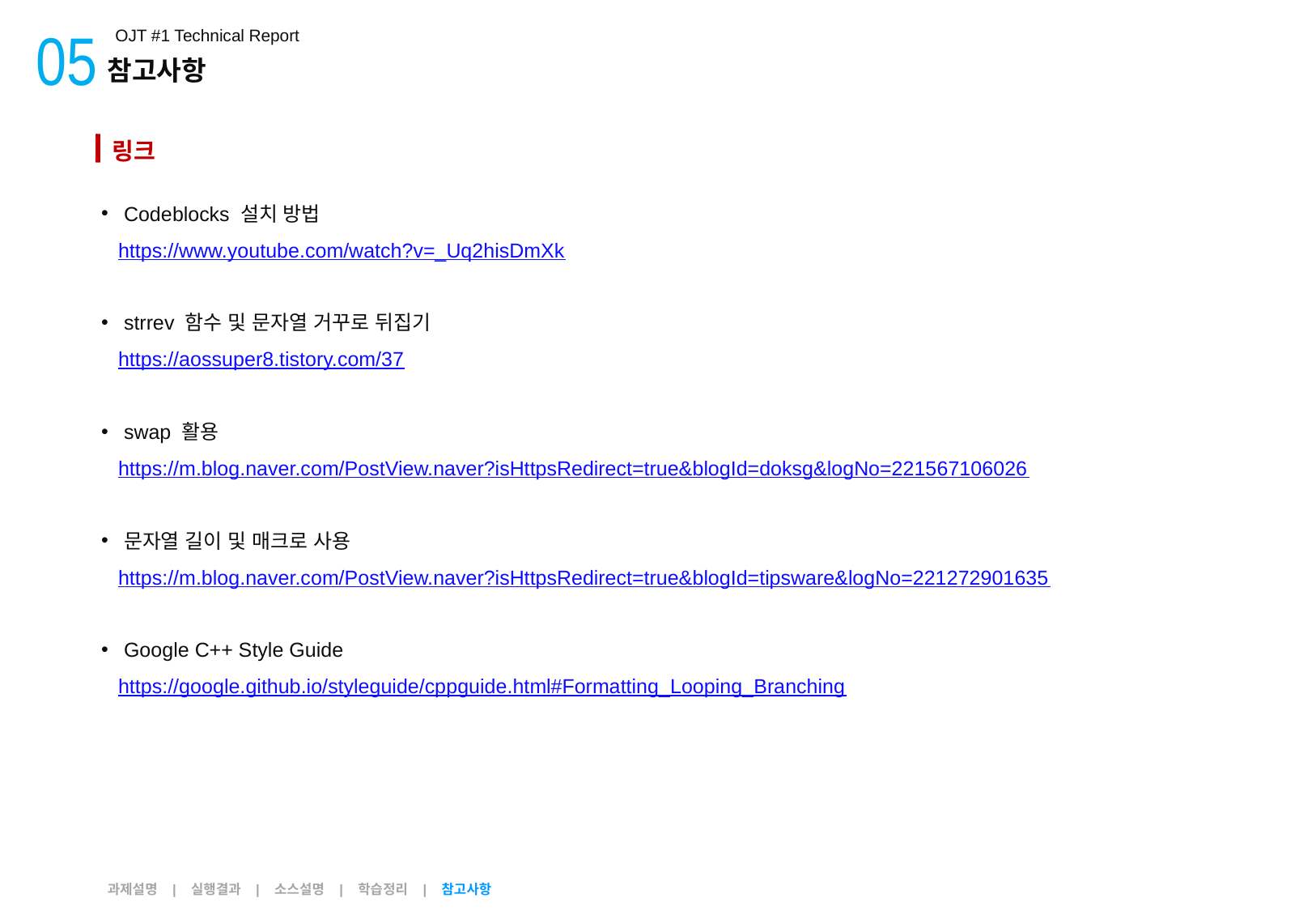

05
OJT #1 Technical Report

참고사항

링크
Codeblocks 설치 방법
   https://www.youtube.com/watch?v=_Uq2hisDmXk

strrev 함수 및 문자열 거꾸로 뒤집기
   https://aossuper8.tistory.com/37

swap 활용
   https://m.blog.naver.com/PostView.naver?isHttpsRedirect=true&blogId=doksg&logNo=221567106026

문자열 길이 및 매크로 사용
   https://m.blog.naver.com/PostView.naver?isHttpsRedirect=true&blogId=tipsware&logNo=221272901635

Google C++ Style Guide
   https://google.github.io/styleguide/cppguide.html#Formatting_Looping_Branching
과제설명   |   실행결과   |   소스설명   |   학습정리   |   참고사항